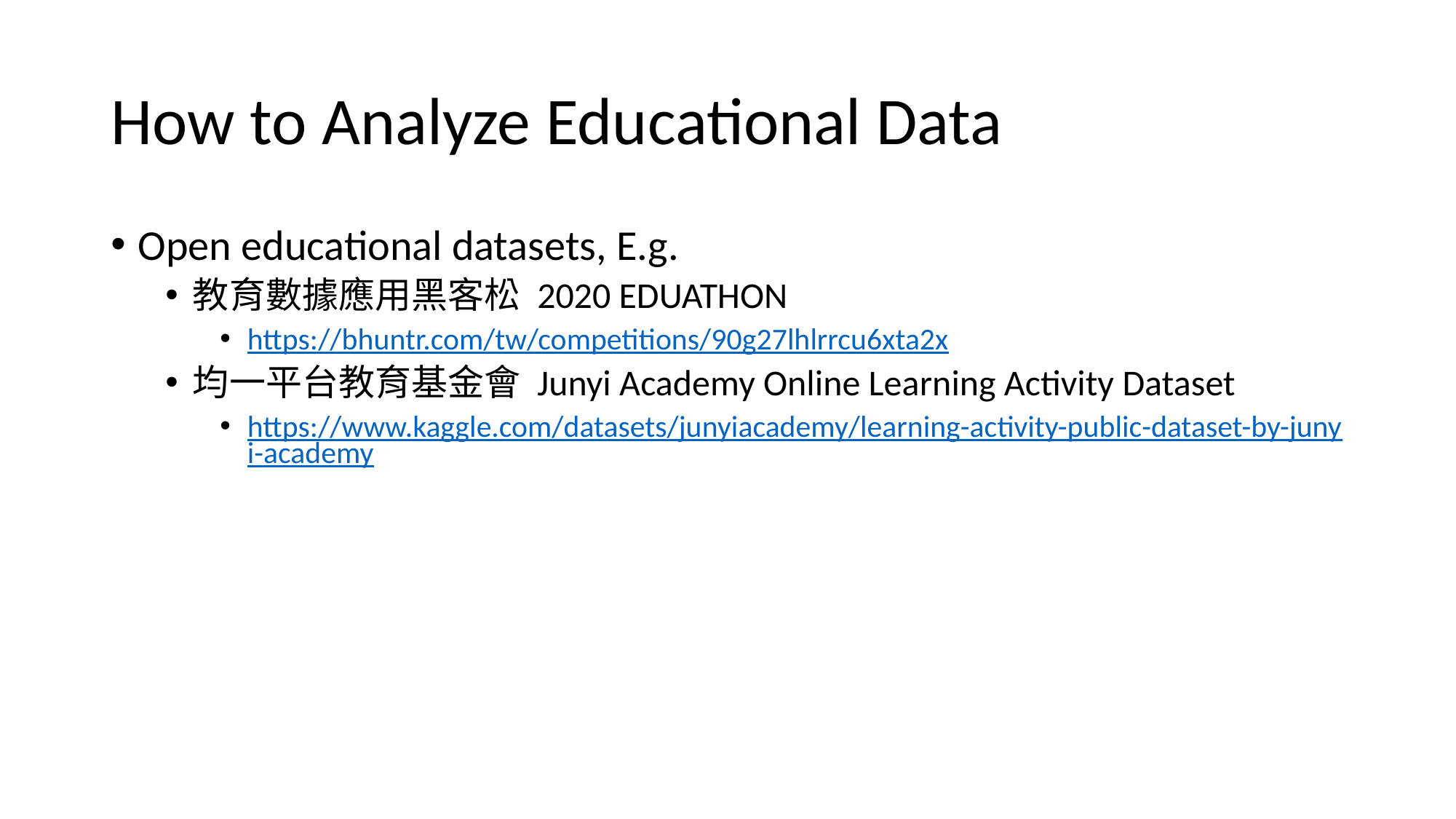

# How to Analyze Educational Data
Open educational datasets, E.g.
教育數據應用黑客松 2020 EDUATHON
https://bhuntr.com/tw/competitions/90g27lhlrrcu6xta2x
均一平台教育基金會 Junyi Academy Online Learning Activity Dataset
https://www.kaggle.com/datasets/junyiacademy/learning-activity-public-dataset-by-junyi-academy